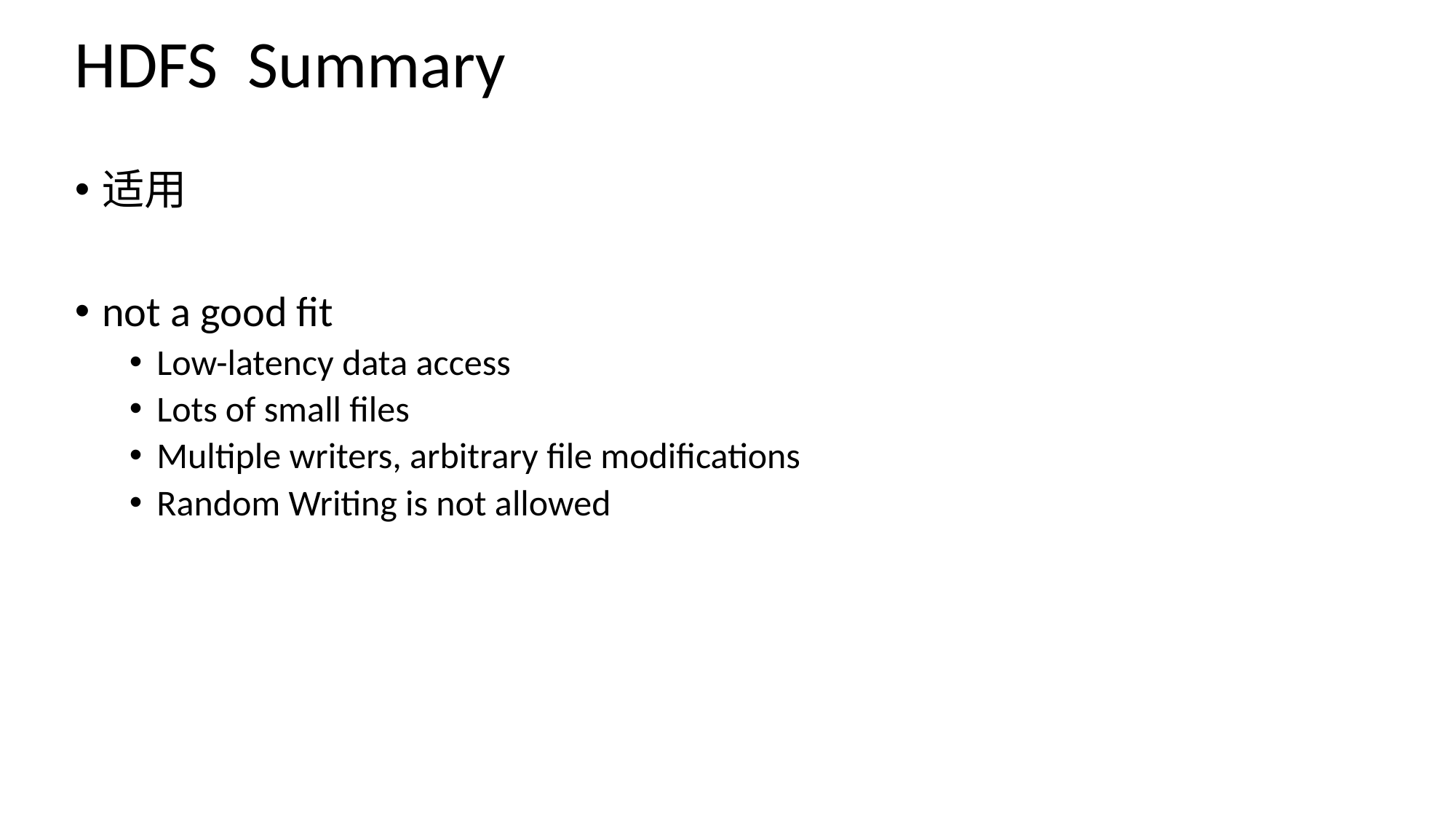

# HDFS  Summary
适用

not a good fit
Low-latency data access
Lots of small files
Multiple writers, arbitrary file modifications
Random Writing is not allowed